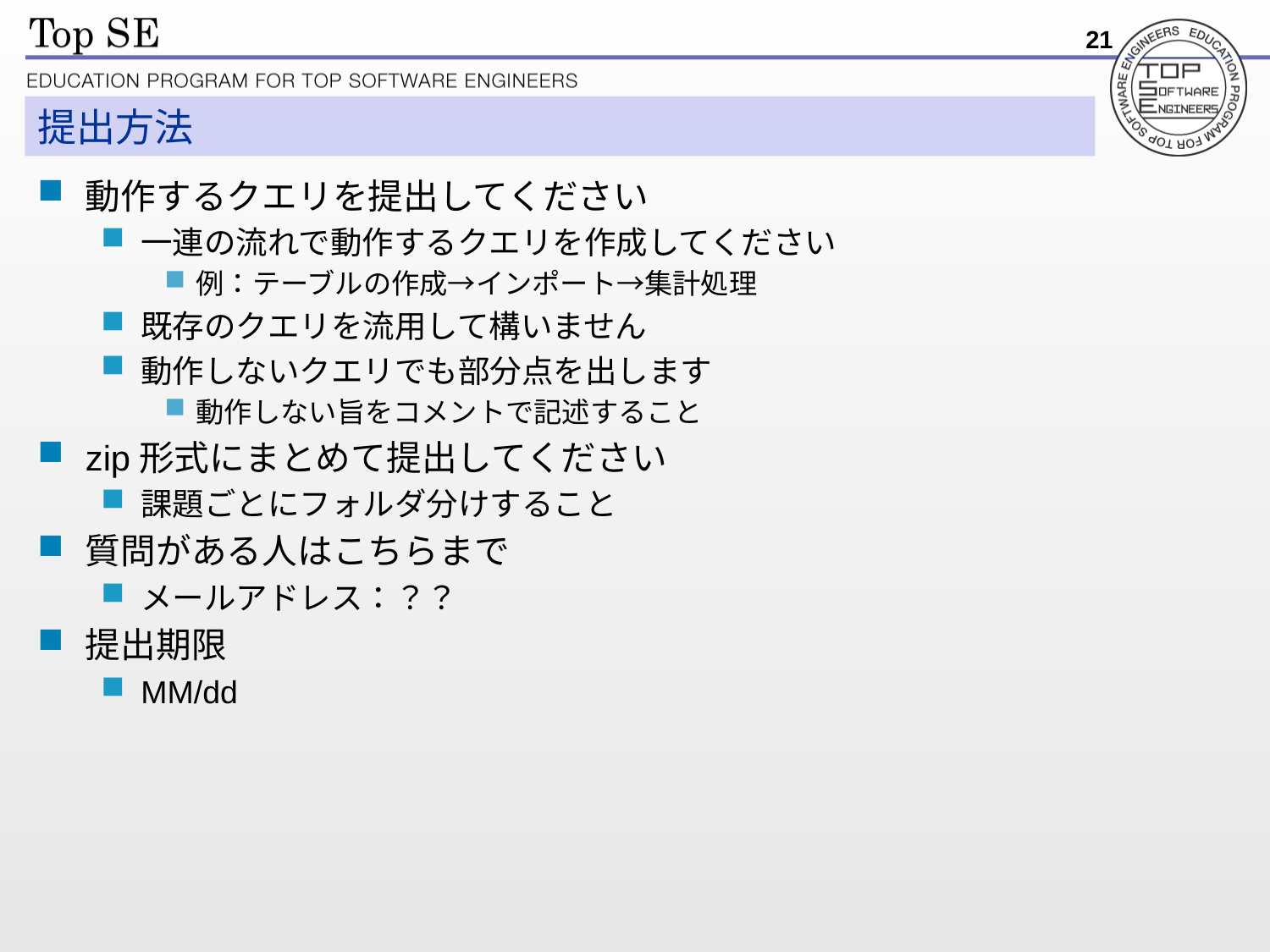

21
# 提出方法
動作するクエリを提出してください
一連の流れで動作するクエリを作成してください
例：テーブルの作成→インポート→集計処理
既存のクエリを流用して構いません
動作しないクエリでも部分点を出します
動作しない旨をコメントで記述すること
zip形式にまとめて提出してください
課題ごとにフォルダ分けすること
質問がある人はこちらまで
メールアドレス：？？
提出期限
MM/dd